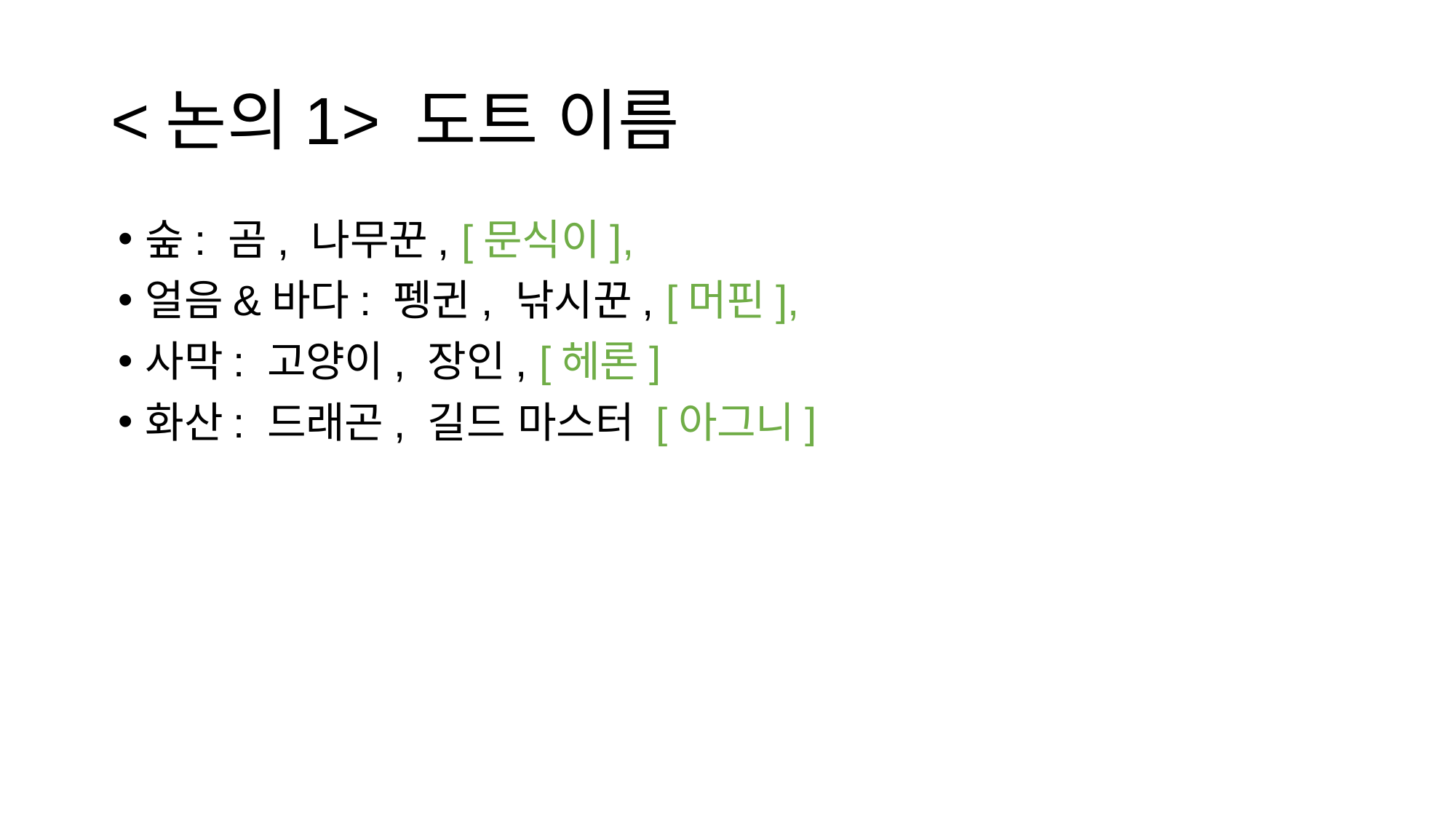

# <논의1> 도트 이름
숲: 곰, 나무꾼, [문식이],
얼음&바다: 펭귄, 낚시꾼, [머핀],
사막: 고양이, 장인, [헤론]
화산: 드래곤, 길드 마스터 [아그니]